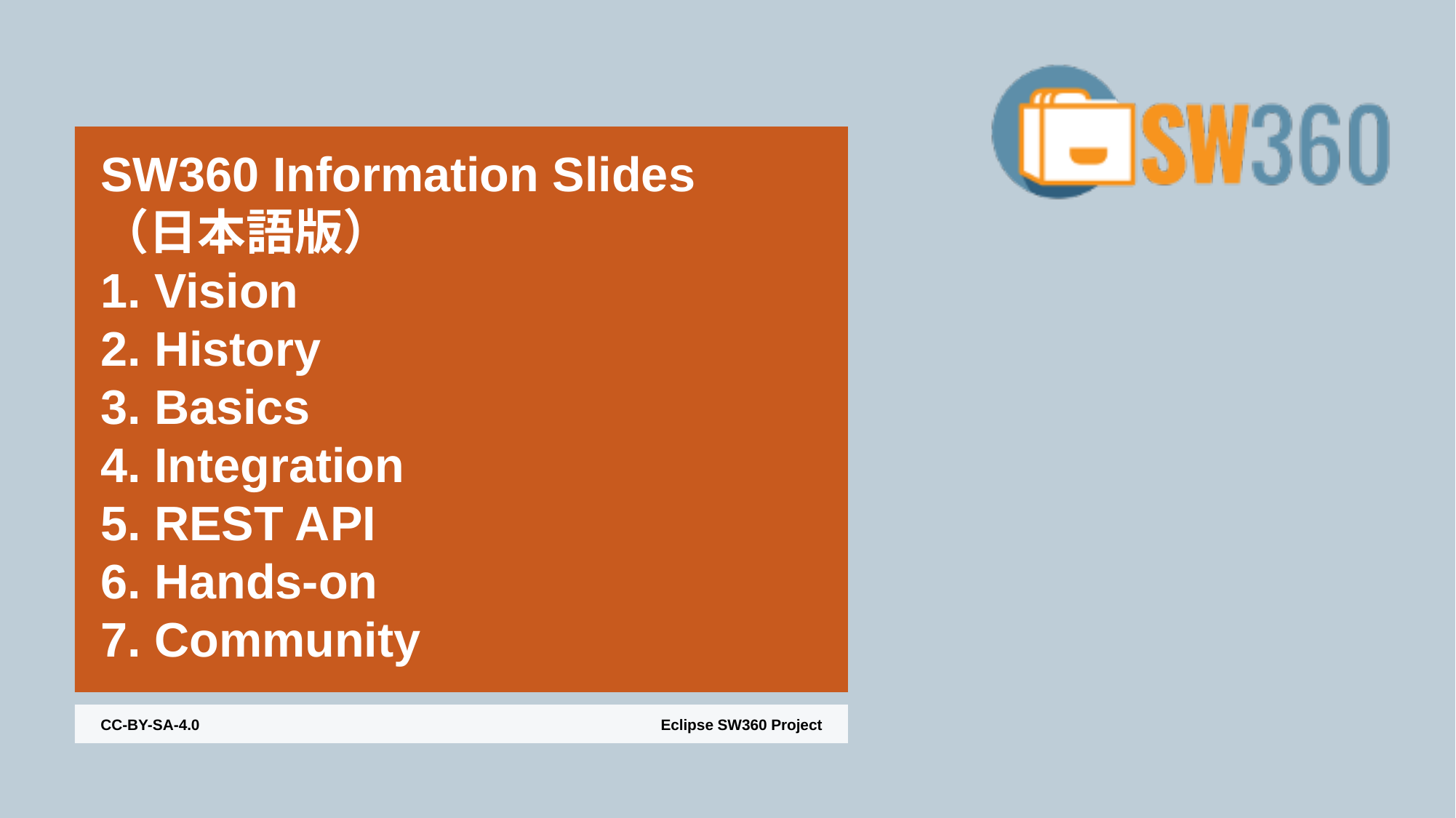

# SW360 Information Slides （日本語版） 1. Vision 2. History 3. Basics 4. Integration 5. REST API 6. Hands-on 7. Community
Eclipse SW360 Project
CC-BY-SA-4.0